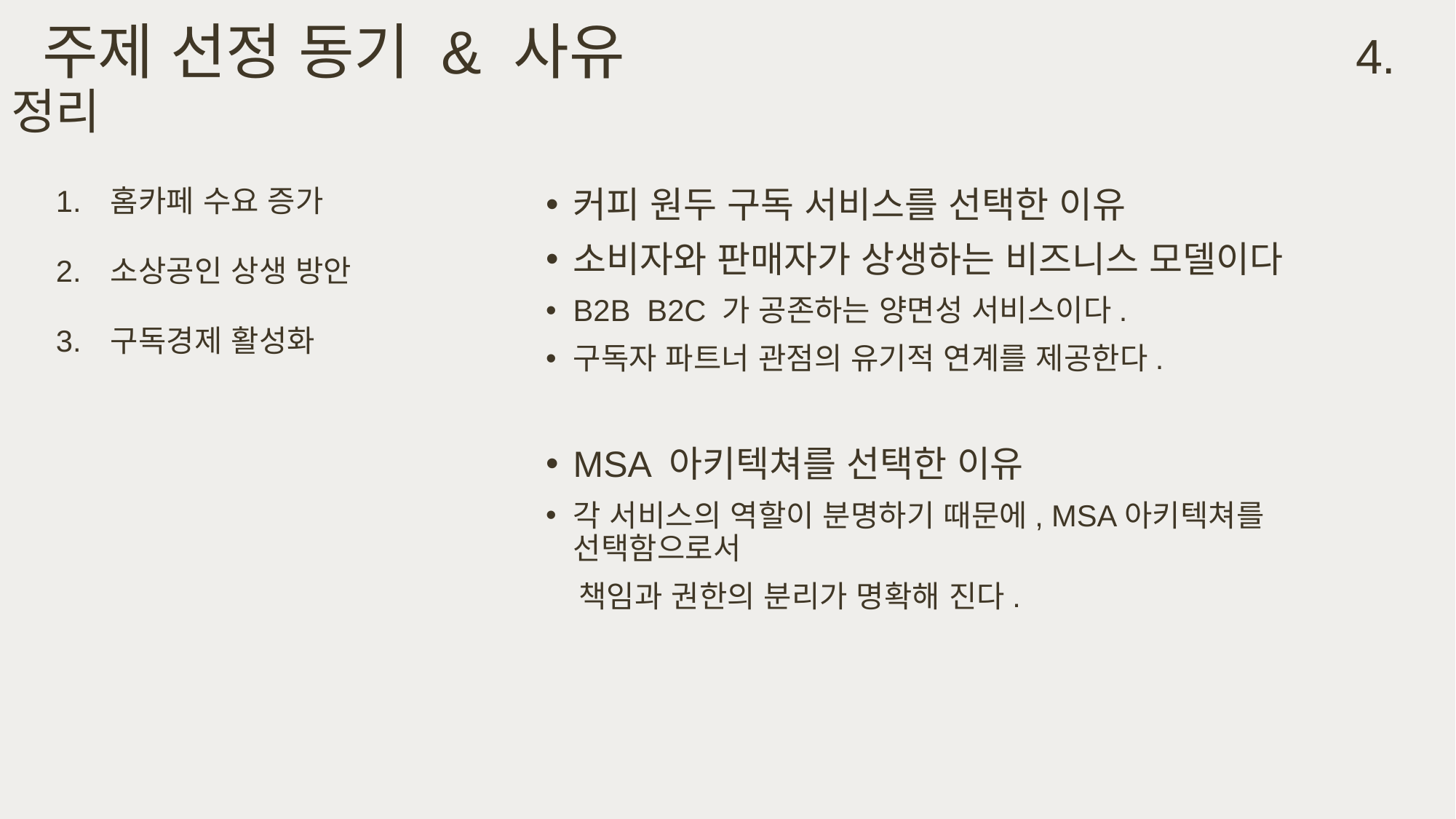

# 주제 선정 동기 & 사유                                              4. 정리
홈카페 수요 증가
소상공인 상생 방안
구독경제 활성화
커피 원두 구독 서비스를 선택한 이유
소비자와 판매자가 상생하는 비즈니스 모델이다
B2B  B2C 가 공존하는 양면성 서비스이다.
구독자 파트너 관점의 유기적 연계를 제공한다.

MSA 아키텍쳐를 선택한 이유
각 서비스의 역할이 분명하기 때문에, MSA아키텍쳐를 선택함으로서
   책임과 권한의 분리가 명확해 진다.